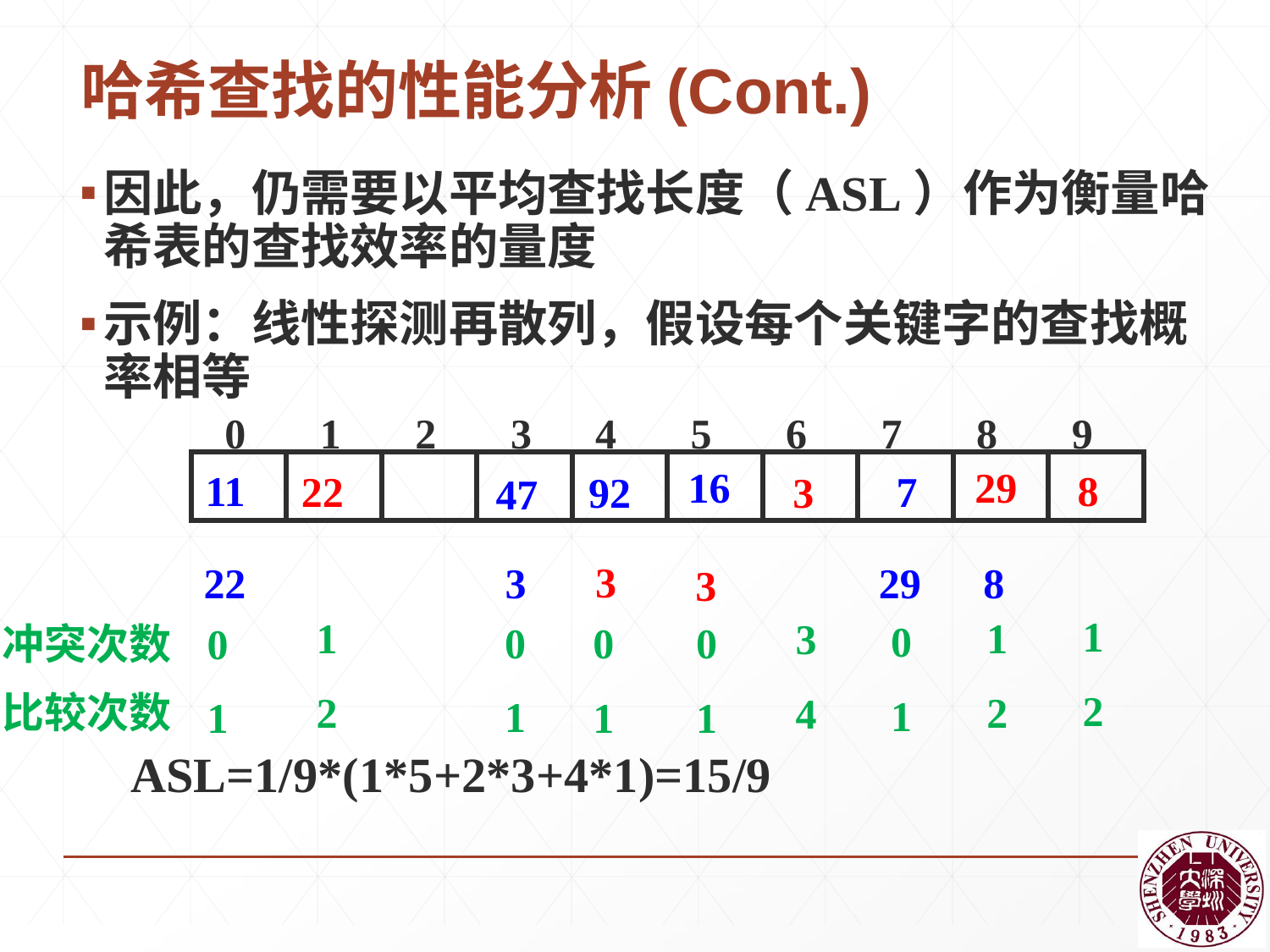

# 哈希查找的性能分析(Cont.)
因此，仍需要以平均查找长度（ASL）作为衡量哈希表的查找效率的量度
示例：线性探测再散列，假设每个关键字的查找概率相等
  0       1       2       3      4       5       6       7       8       9

16
29
11
8
22
7
92
3
47
3
22
3
29
8
3
1
1
1
3
0
0
0
0
冲突次数
0
2
比较次数
2
2
4
1
1
1
1
1
ASL=1/9*(1*5+2*3+4*1)=15/9